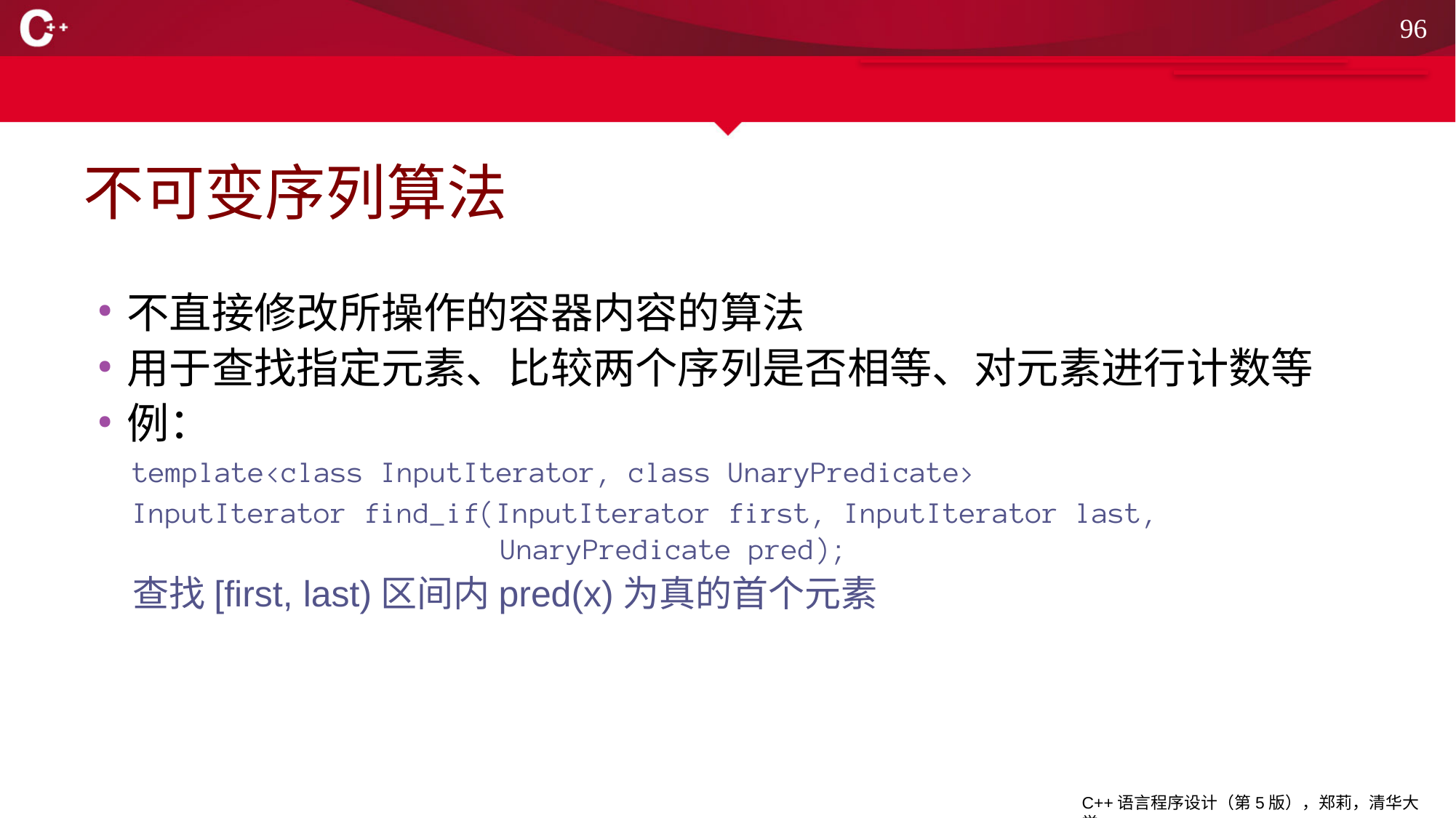

96
# 不可变序列算法
不直接修改所操作的容器内容的算法
用于查找指定元素、比较两个序列是否相等、对元素进行计数等
例：
template<class InputIterator, class UnaryPredicate>
InputIterator find_if(InputIterator first, InputIterator last, UnaryPredicate pred);
查找[first, last)区间内pred(x)为真的首个元素